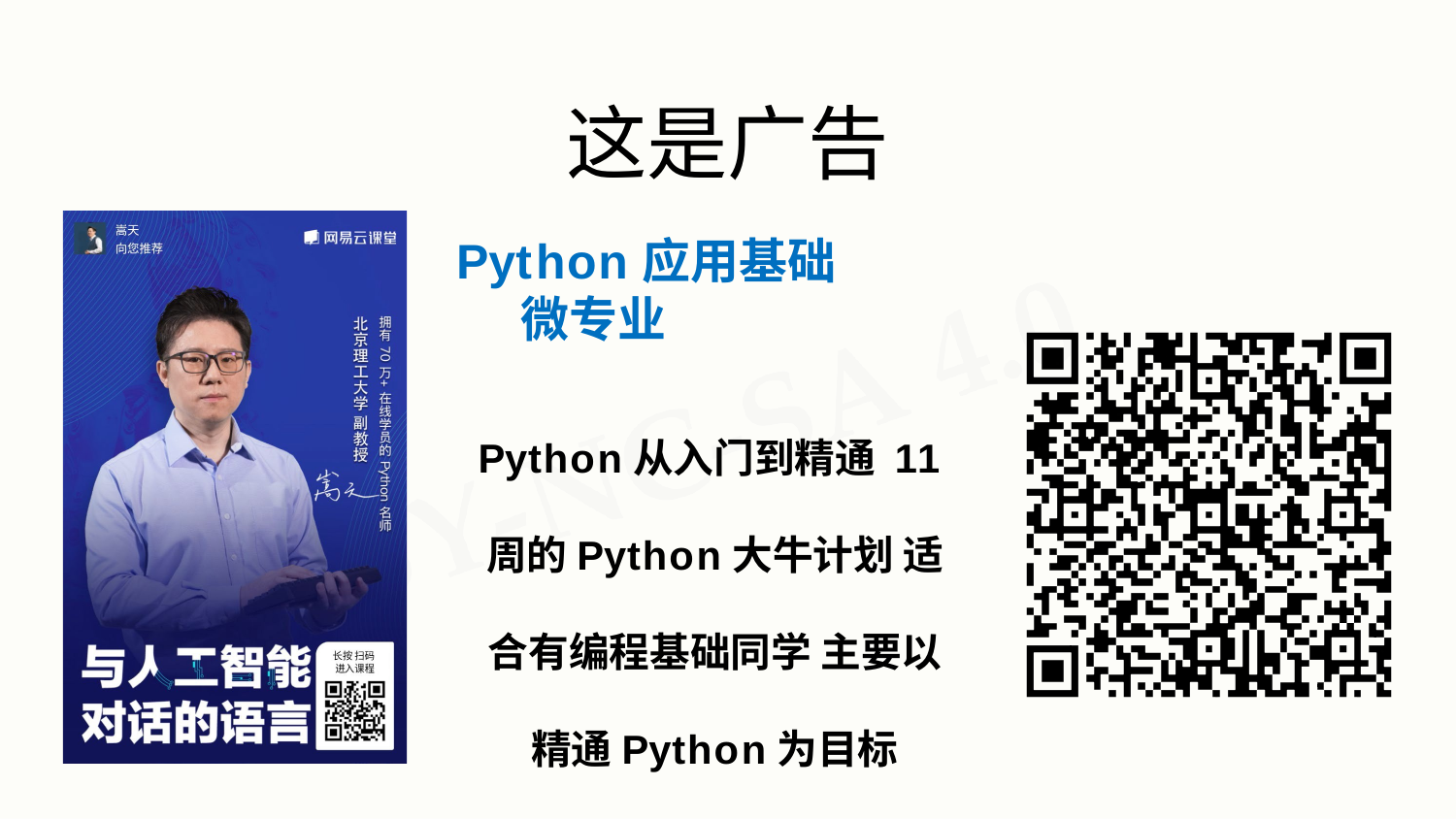

# 这是广告

Python应用基础	微专业
Python从入门到精通 11周的Python大牛计划 适合有编程基础同学 主要以精通Python为目标